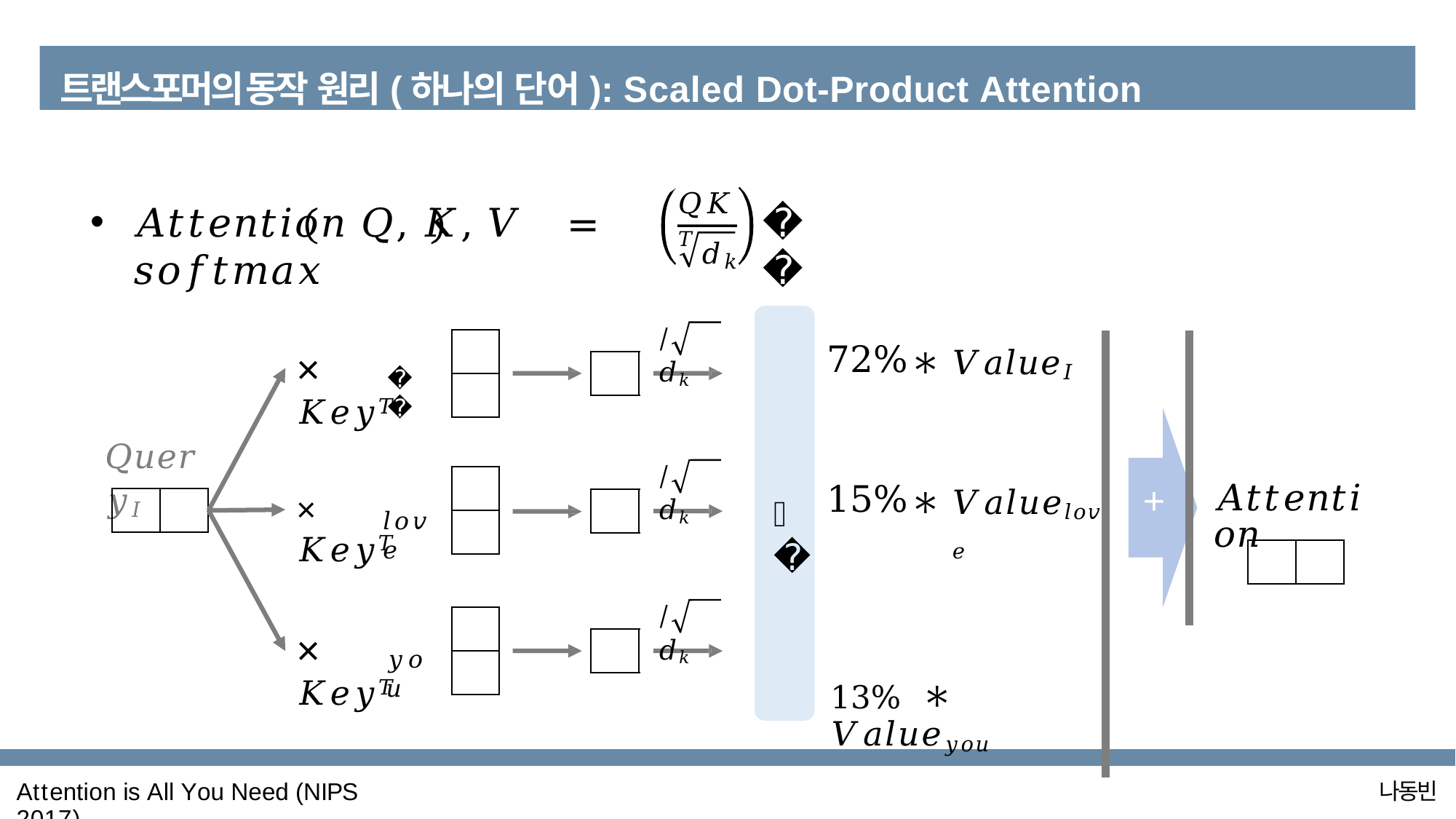

트랜스포머의 동작 원리(하나의 단어): Scaled Dot-Product Attention
𝑄𝐾𝑇

𝐴𝑡𝑡𝑒𝑛𝑡𝑖𝑜𝑛	𝑄, 𝐾, 𝑉	= 𝑠𝑜𝑓𝑡𝑚𝑎𝑥
𝑉

𝑑𝑘

/	𝑑𝑘

| 72% | ∗ | 𝑉𝑎𝑙𝑢𝑒𝐼 |  |  |
| --- | --- | --- | --- | --- |
| 15% | ∗ | 𝑉𝑎𝑙𝑢𝑒𝑙𝑜𝑣𝑒 | + | 𝐴𝑡𝑡𝑒𝑛𝑡𝑖𝑜𝑛 |
|  |  |  |  |  |
| 13% ∗ 𝑉𝑎𝑙𝑢𝑒𝑦𝑜𝑢 |  |  |  |  |
× 𝐾𝑒𝑦𝑇

𝐼

𝑄𝑢𝑒𝑟𝑦𝐼
/	𝑑𝑘

× 𝐾𝑒𝑦𝑇

𝑆
𝑙𝑜𝑣𝑒

/	𝑑𝑘

× 𝐾𝑒𝑦𝑇

𝑦𝑜𝑢

Attention is All You Need (NIPS 2017)
나동빈